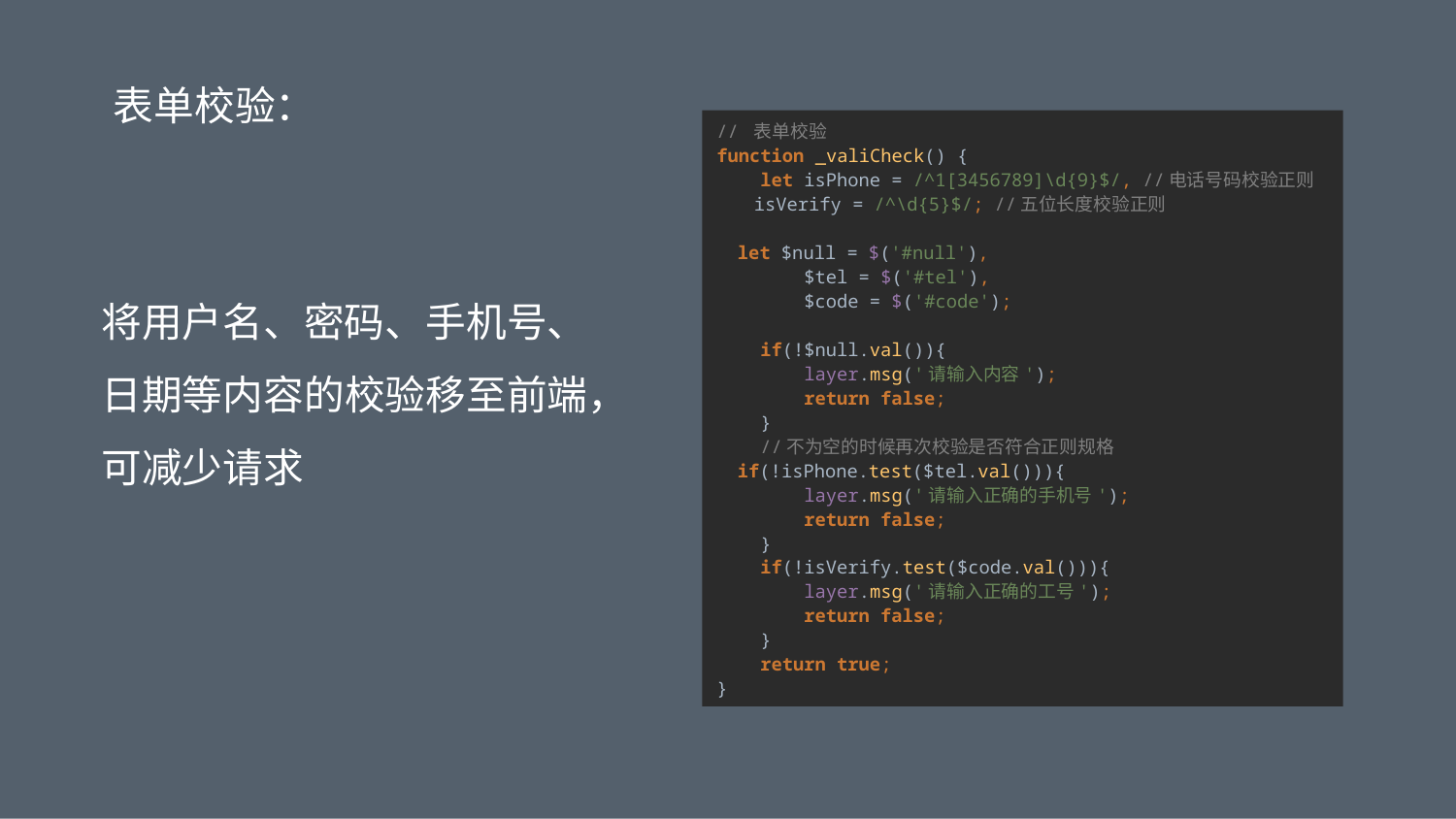

表单校验：
// 表单校验
function _valiCheck() {
    let isPhone = /^1[3456789]\d{9}$/, //电话号码校验正则
        isVerify = /^\d{5}$/; //五位长度校验正则
    let $null = $('#null'),
        $tel = $('#tel'),
        $code = $('#code');
    if(!$null.val()){
        layer.msg('请输入内容');
        return false;
    }
    //不为空的时候再次校验是否符合正则规格
    if(!isPhone.test($tel.val())){
        layer.msg('请输入正确的手机号');
        return false;
    }
    if(!isVerify.test($code.val())){
        layer.msg('请输入正确的工号');
        return false;
    }
    return true;
}
将用户名、密码、手机号、日期等内容的校验移至前端，可减少请求